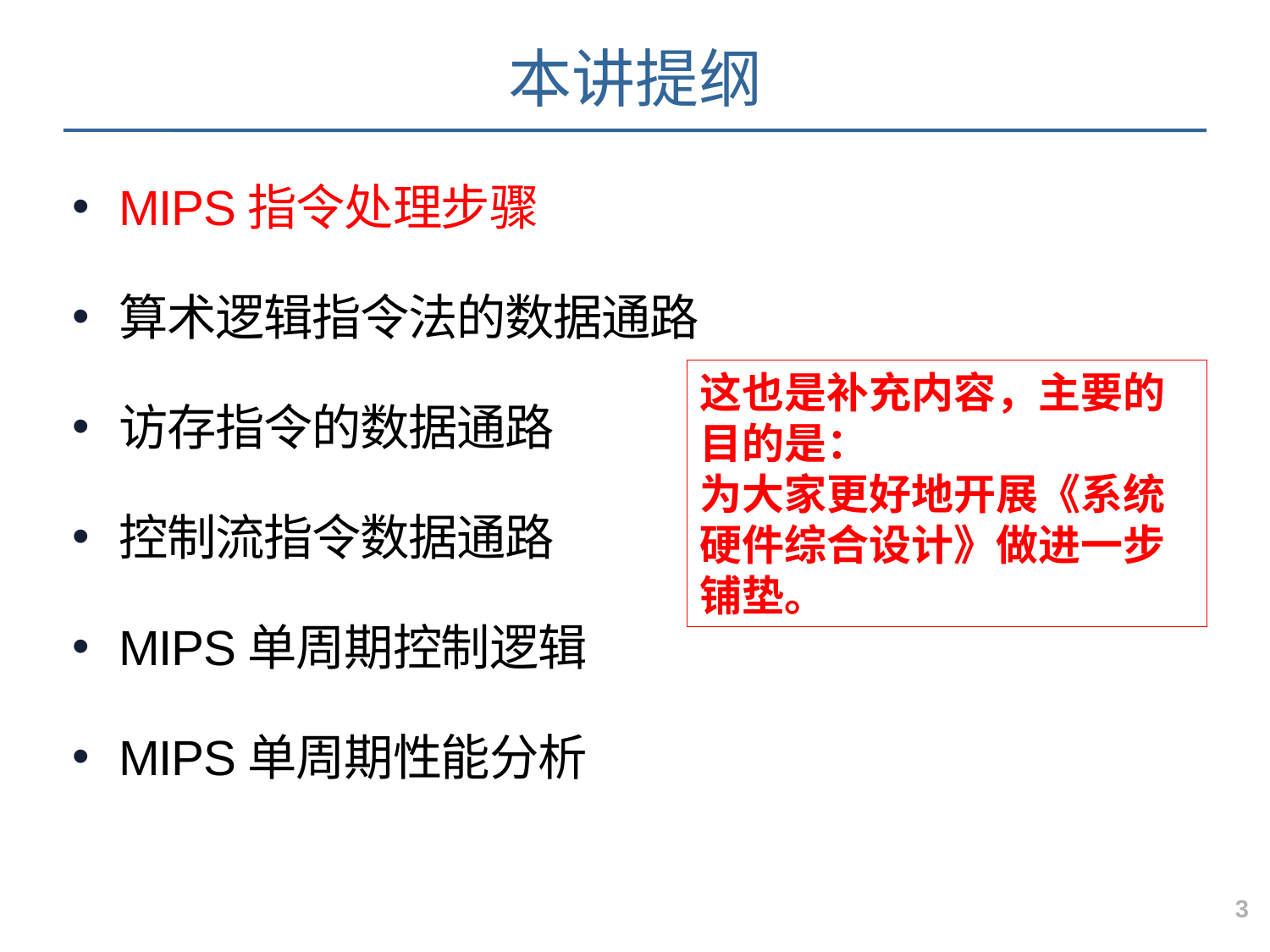

# 本讲提纲
MIPS指令处理步骤
算术逻辑指令法的数据通路
访存指令的数据通路
控制流指令数据通路
MIPS单周期控制逻辑
MIPS单周期性能分析
这也是补充内容，主要的目的是：
为大家更好地开展《系统硬件综合设计》做进一步铺垫。
3